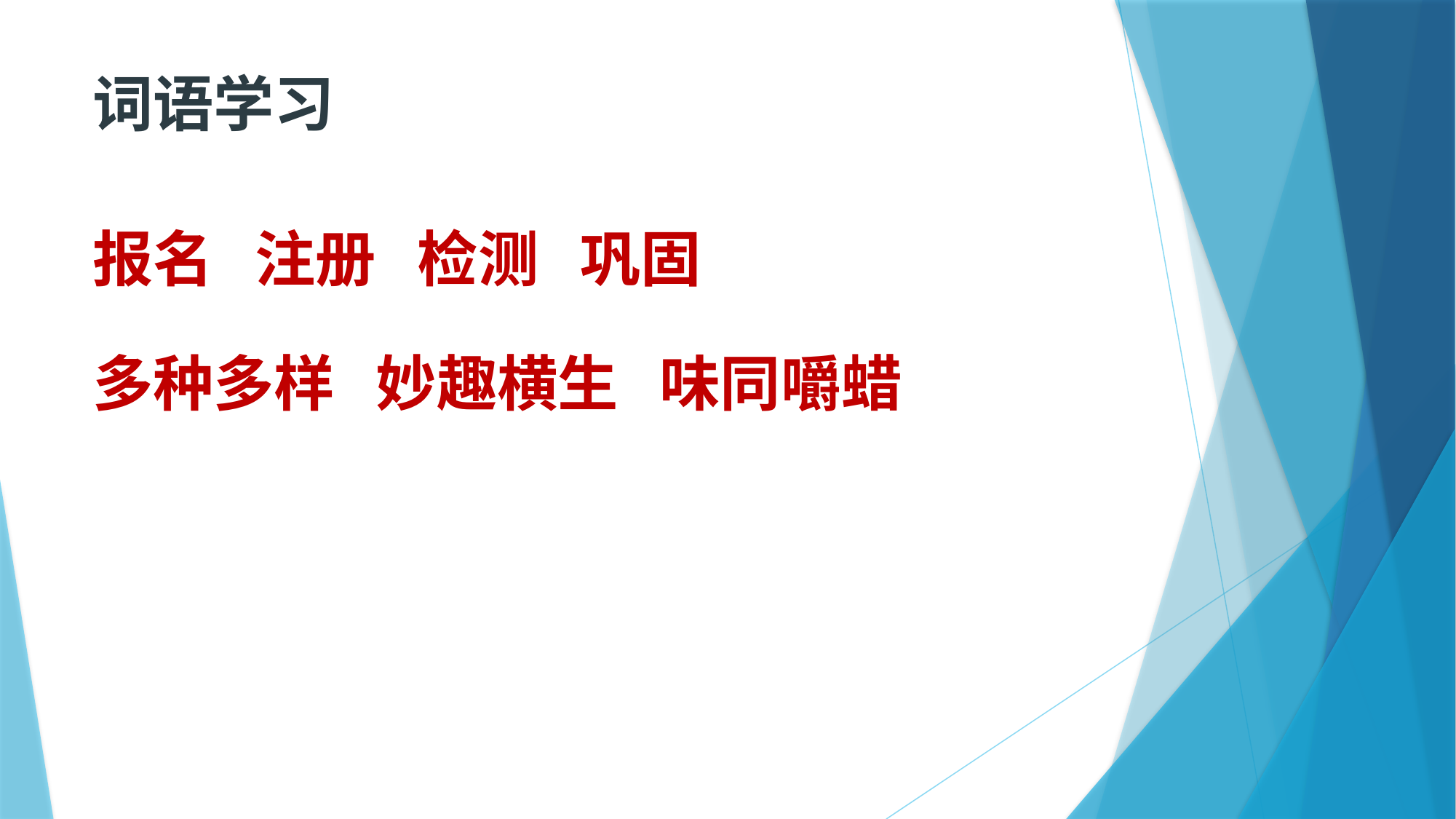

# 词语学习
报名   注册   检测   巩固
多种多样   妙趣横生   味同嚼蜡